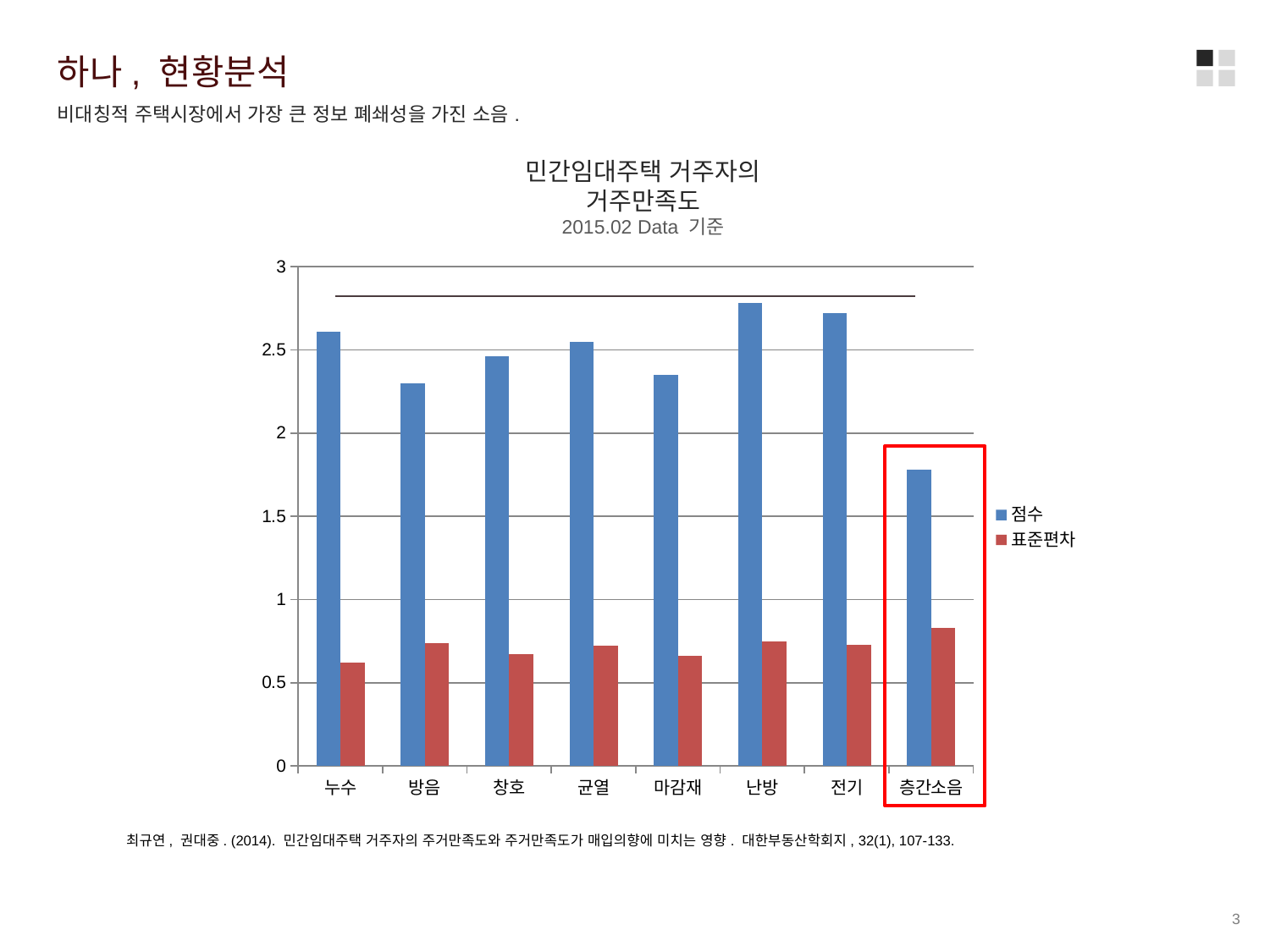

하나, 현황분석

비대칭적 주택시장에서 가장 큰 정보 폐쇄성을 가진 소음.

민간임대주택 거주자의
거주만족도
2015.02 Data 기준

### Chart

| Category | 점수 | 표준편차 |
|---|---|---|
| 누수 | 2.61 | 0.62 |
| 방음 | 2.3 | 0.74 |
| 창호 | 2.46 | 0.67 |
| 균열 | 2.55 | 0.72 |
| 마감재 | 2.35 | 0.66 |
| 난방 | 2.78 | 0.75 |
| 전기 | 2.72 | 0.73 |
| 층간소음 | 1.78 | 0.83 |
최규연, 권대중. (2014). 민간임대주택 거주자의 주거만족도와 주거만족도가 매입의향에 미치는 영향. 대한부동산학회지, 32(1), 107-133.